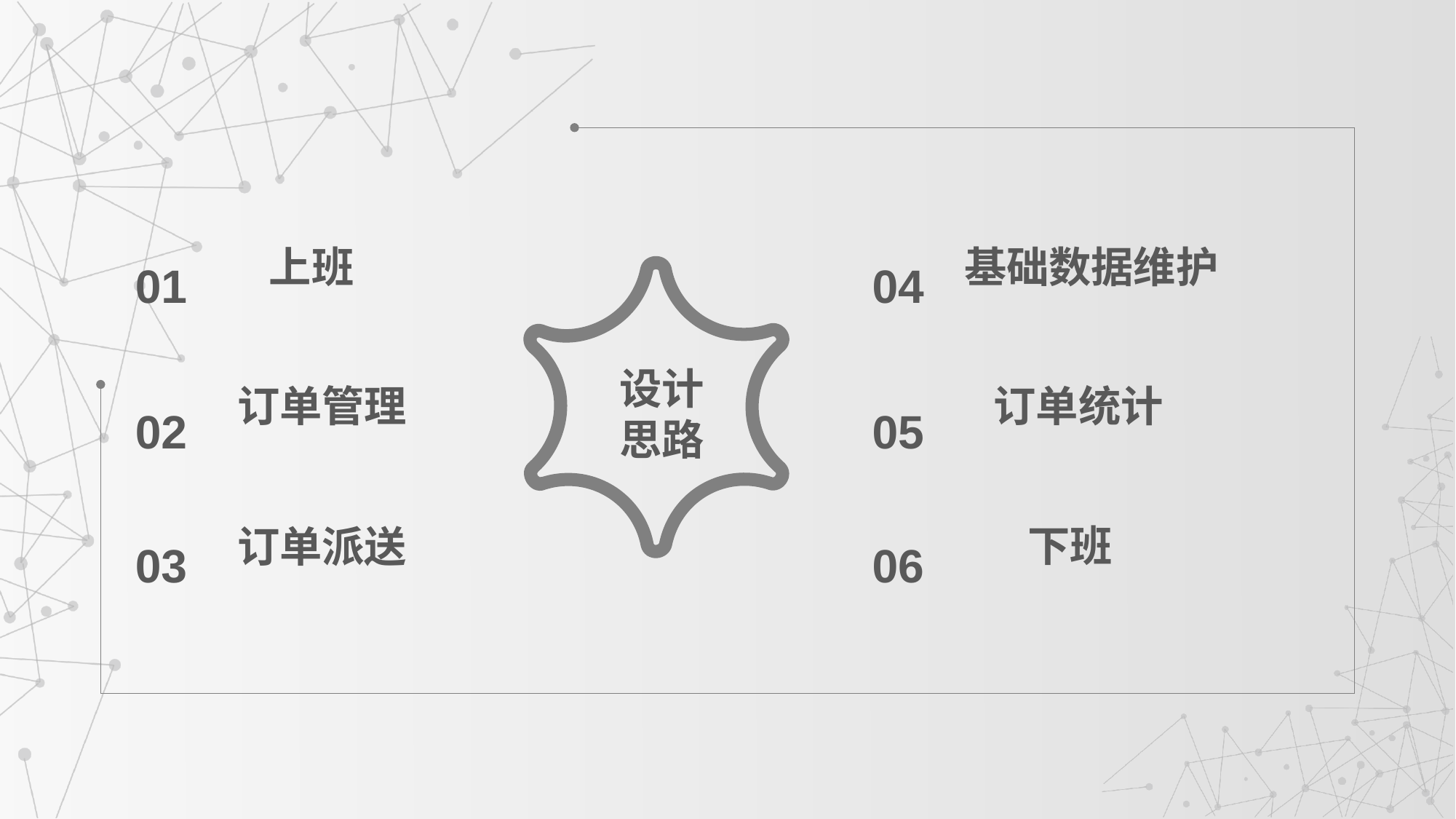

上班
基础数据维护
01
04

设计
思路
订单管理
订单统计
02
05
下班
订单派送
03
06